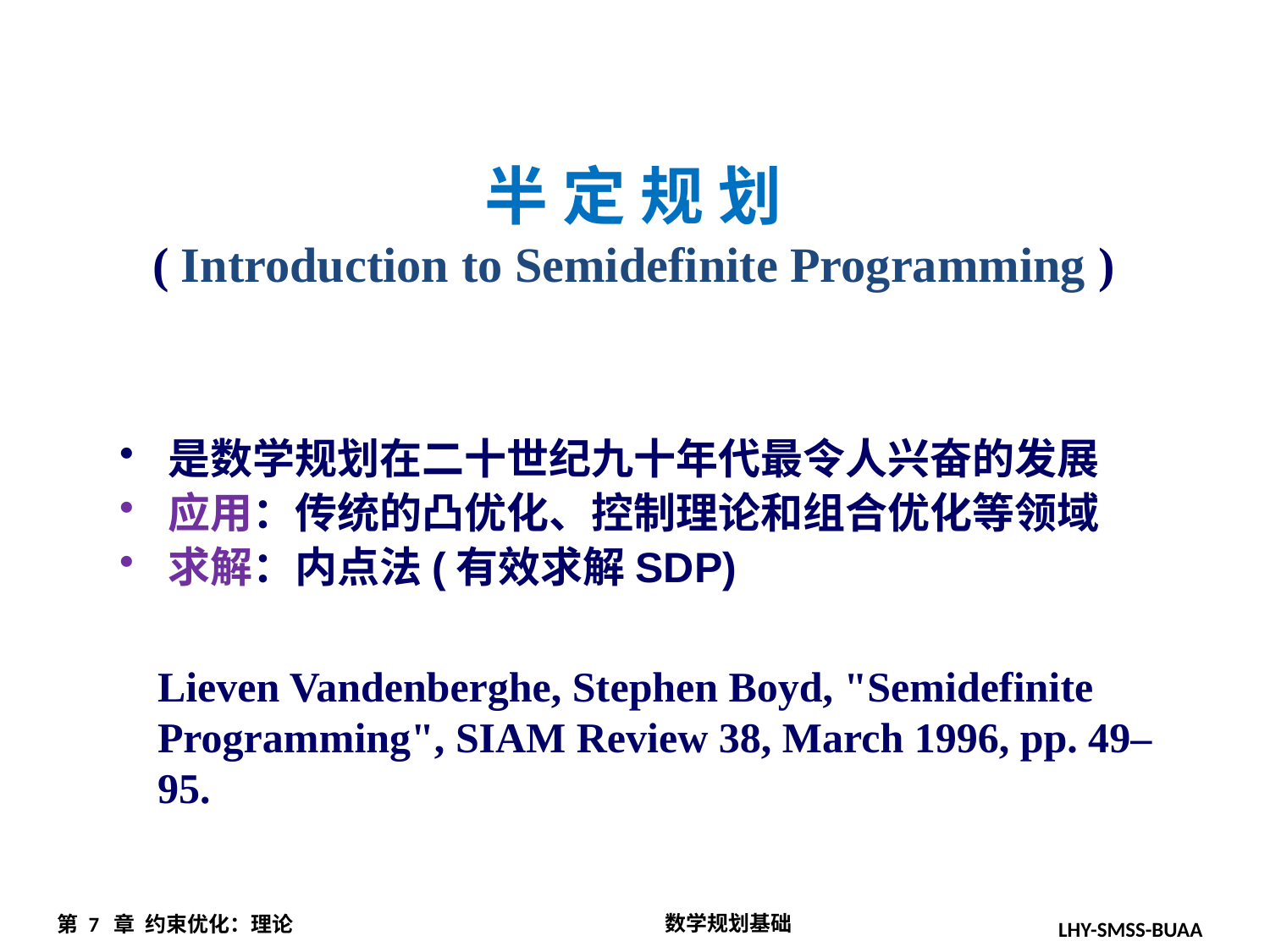

半 定 规 划
( Introduction to Semidefinite Programming )
是数学规划在二十世纪九十年代最令人兴奋的发展
应用：传统的凸优化、控制理论和组合优化等领域
求解：内点法(有效求解SDP)
Lieven Vandenberghe, Stephen Boyd, "Semidefinite Programming", SIAM Review 38, March 1996, pp. 49–95.